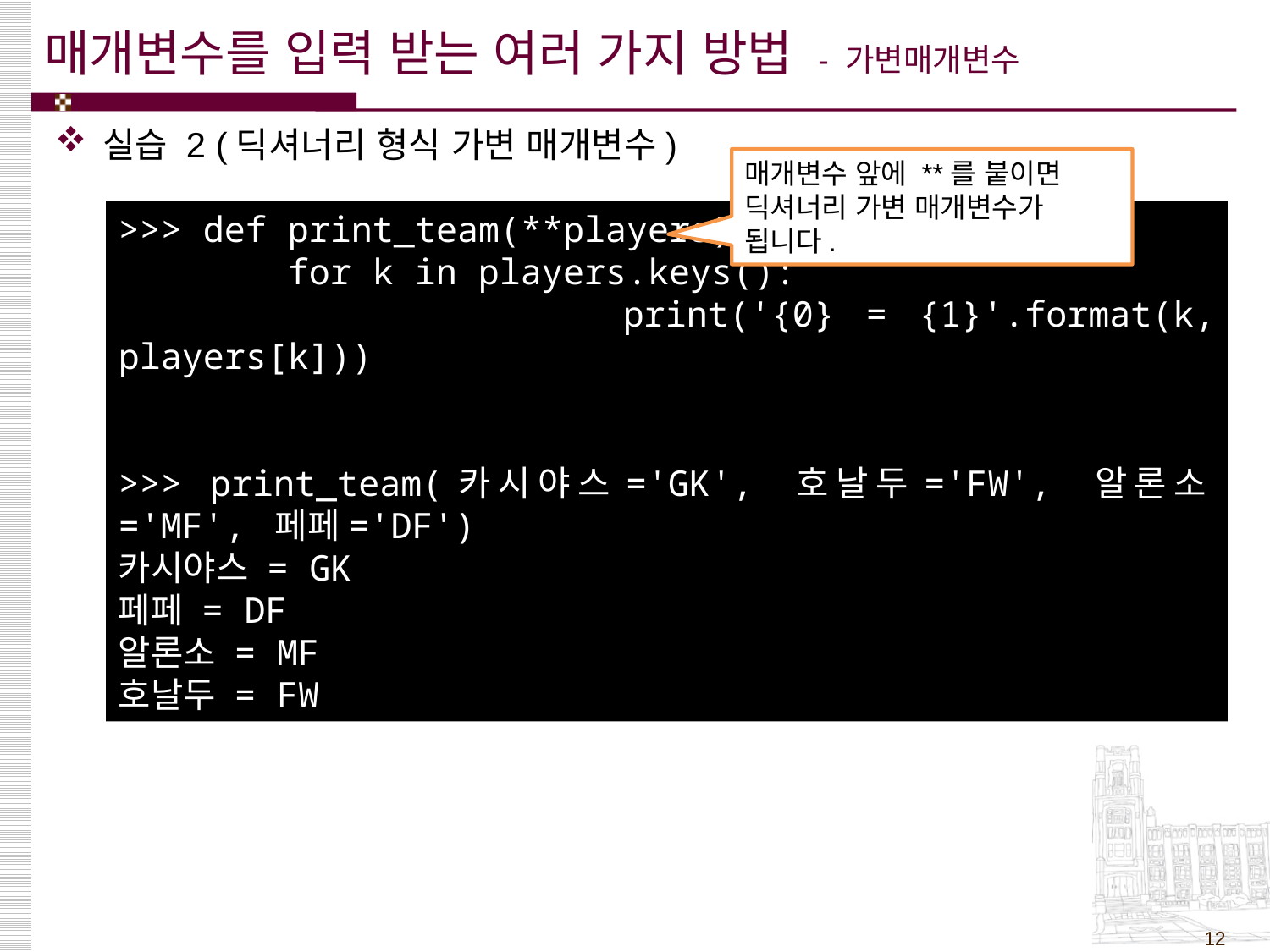

# 매개변수를 입력 받는 여러 가지 방법 - 가변매개변수
실습 2 (딕셔너리 형식 가변 매개변수)
매개변수 앞에 **를 붙이면 딕셔너리 가변 매개변수가 됩니다.
>>> def print_team(**players):
        for k in players.keys():
                print('{0} = {1}'.format(k, players[k]))

>>> print_team(카시야스='GK', 호날두='FW', 알론소='MF', 페페='DF')
카시야스 = GK
페페 = DF
알론소 = MF
호날두 = FW